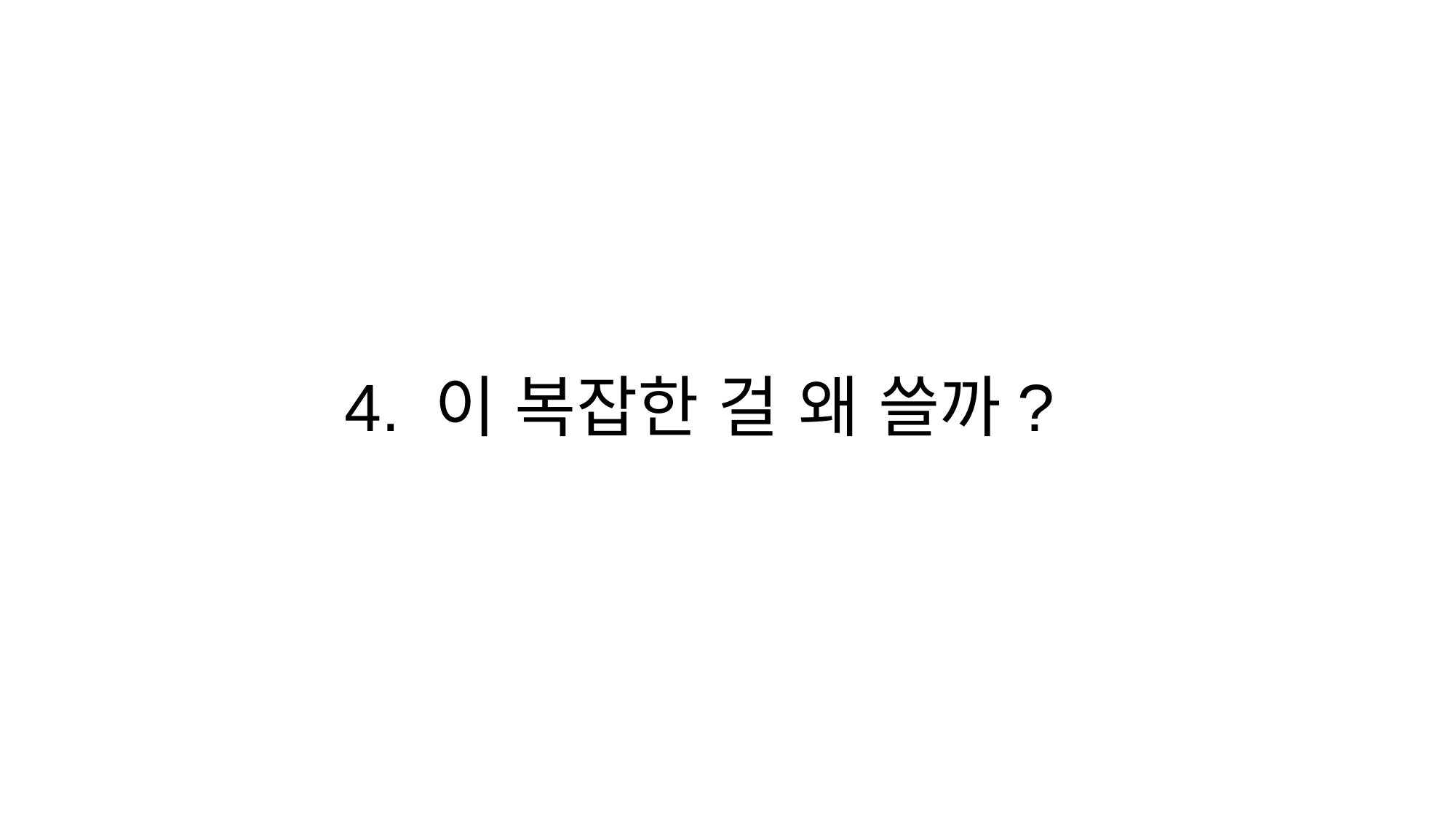

# 4. 이 복잡한 걸 왜 쓸까?